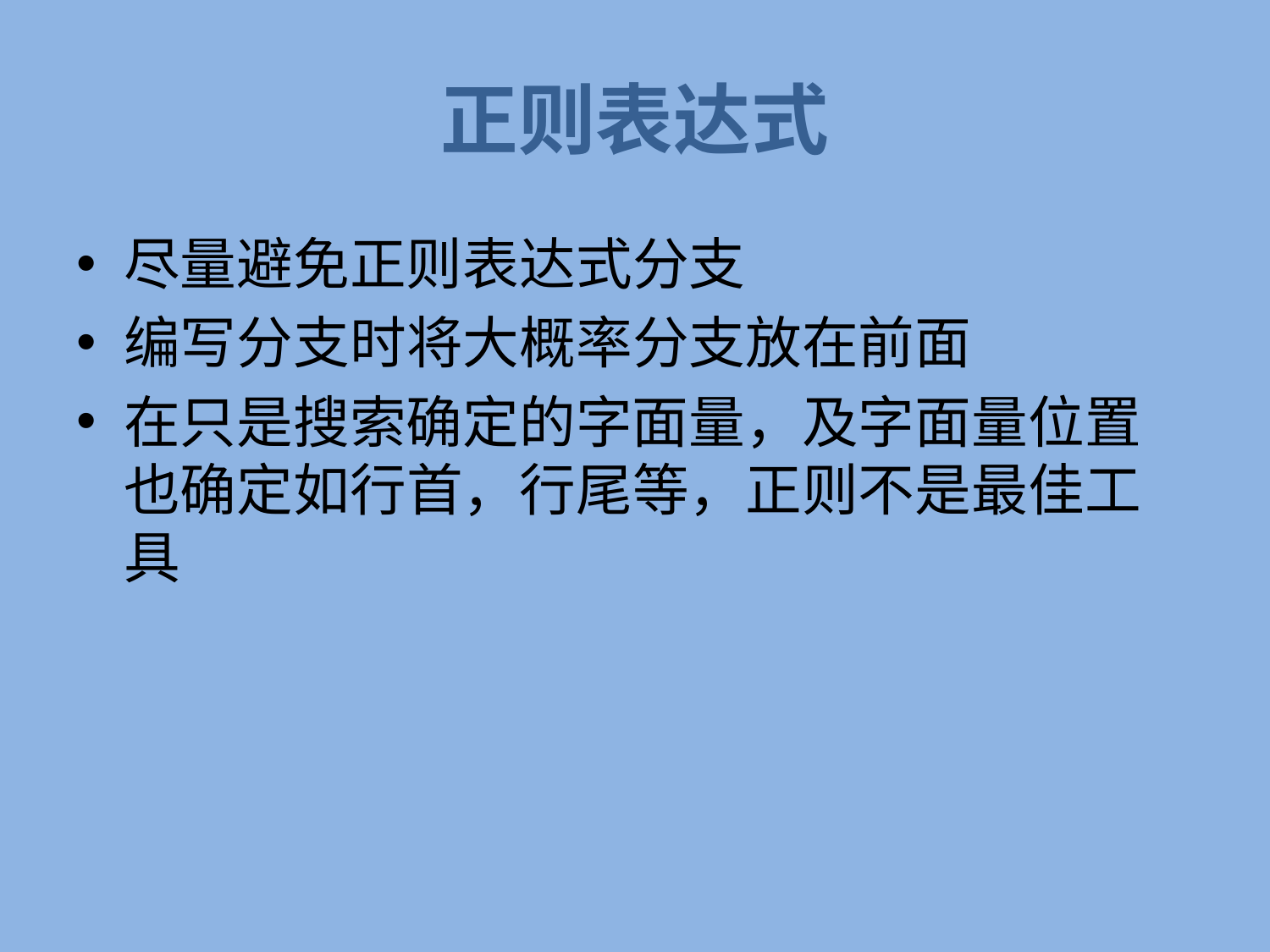

# 正则表达式
尽量避免正则表达式分支
编写分支时将大概率分支放在前面
在只是搜索确定的字面量，及字面量位置也确定如行首，行尾等，正则不是最佳工具